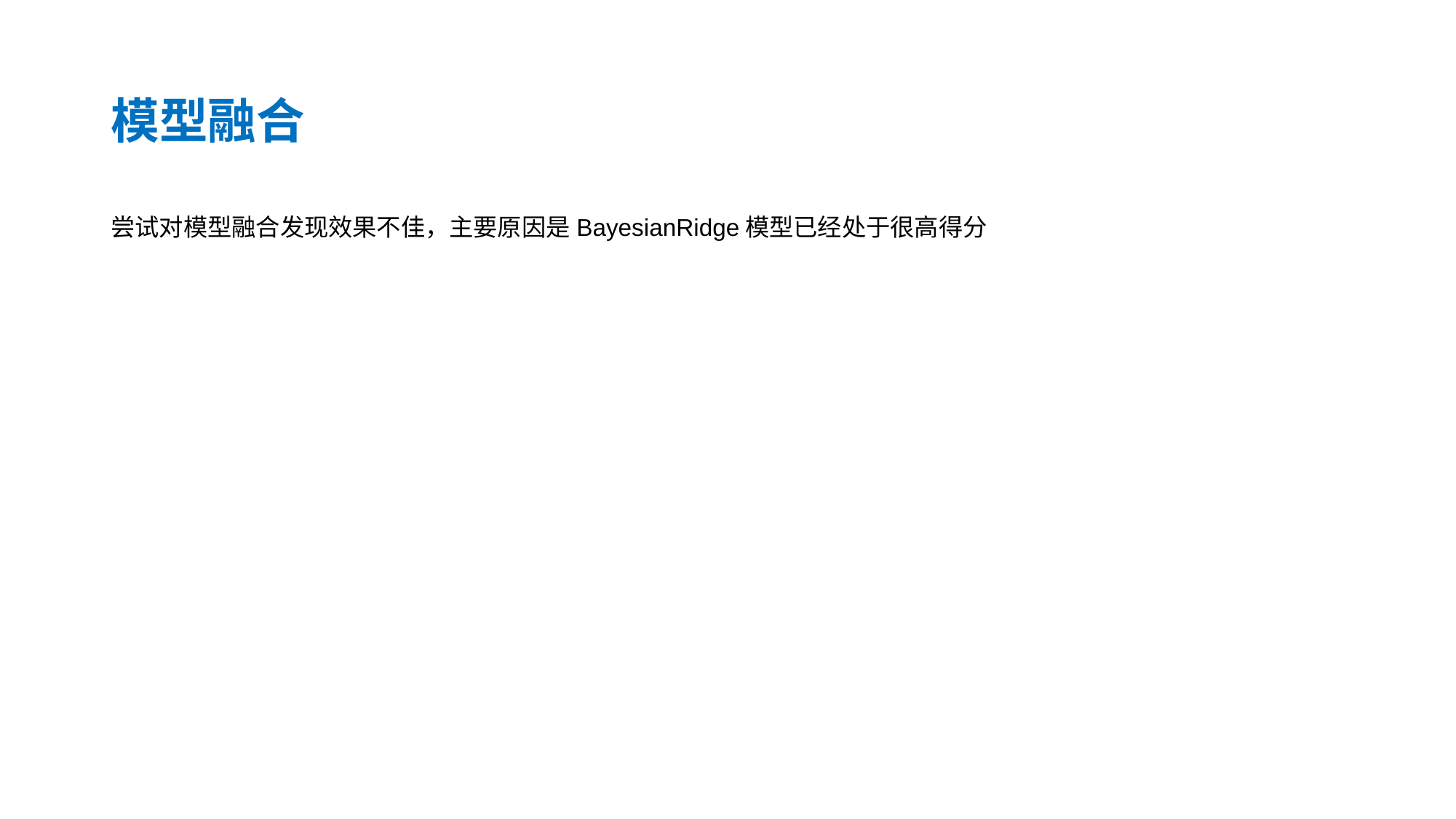

# 模型融合
尝试对模型融合发现效果不佳，主要原因是BayesianRidge模型已经处于很高得分